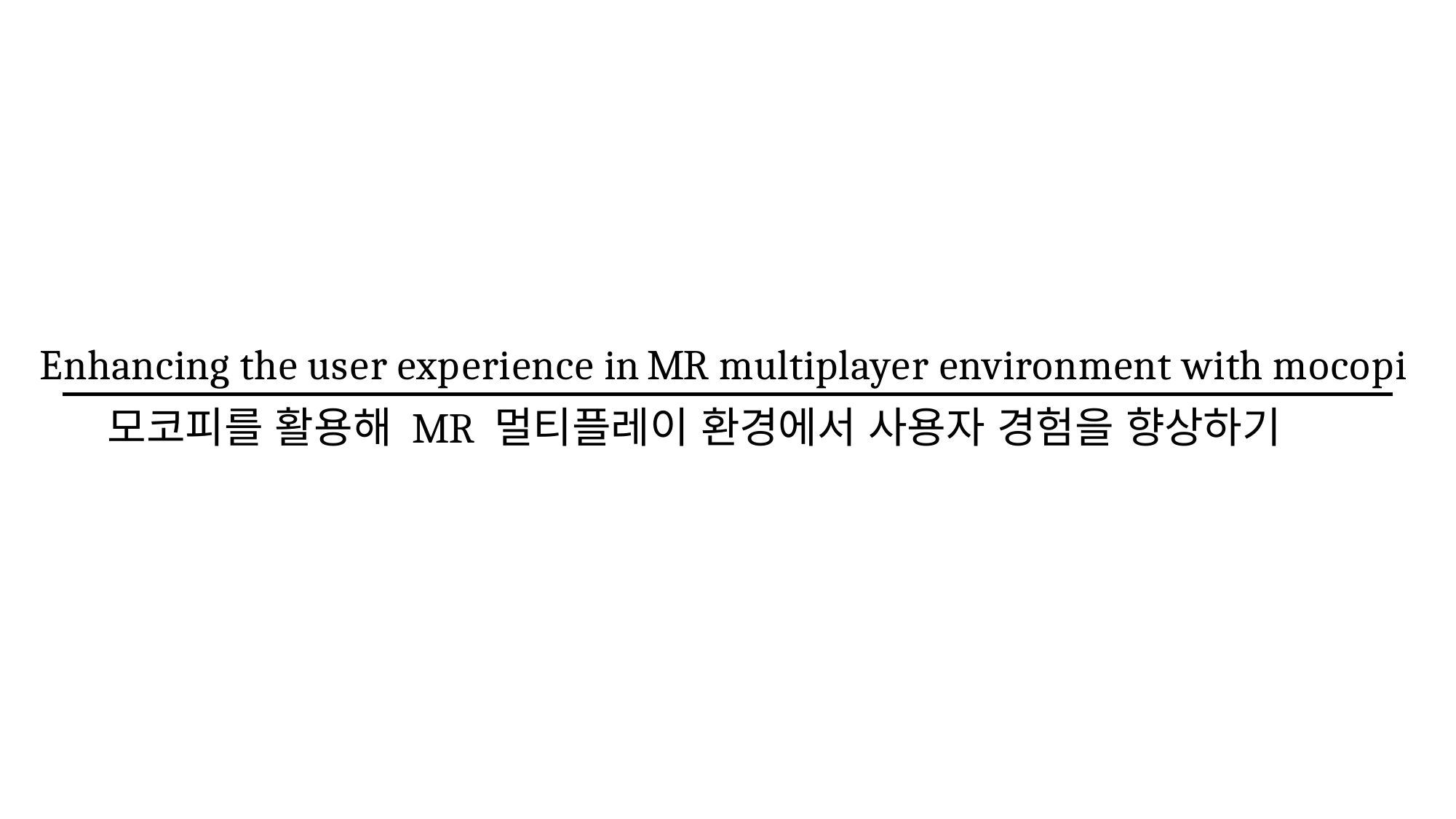

Enhancing the user experience in MR multiplayer environment with mocopi
모코피를 활용해 MR 멀티플레이 환경에서 사용자 경험을 향상하기